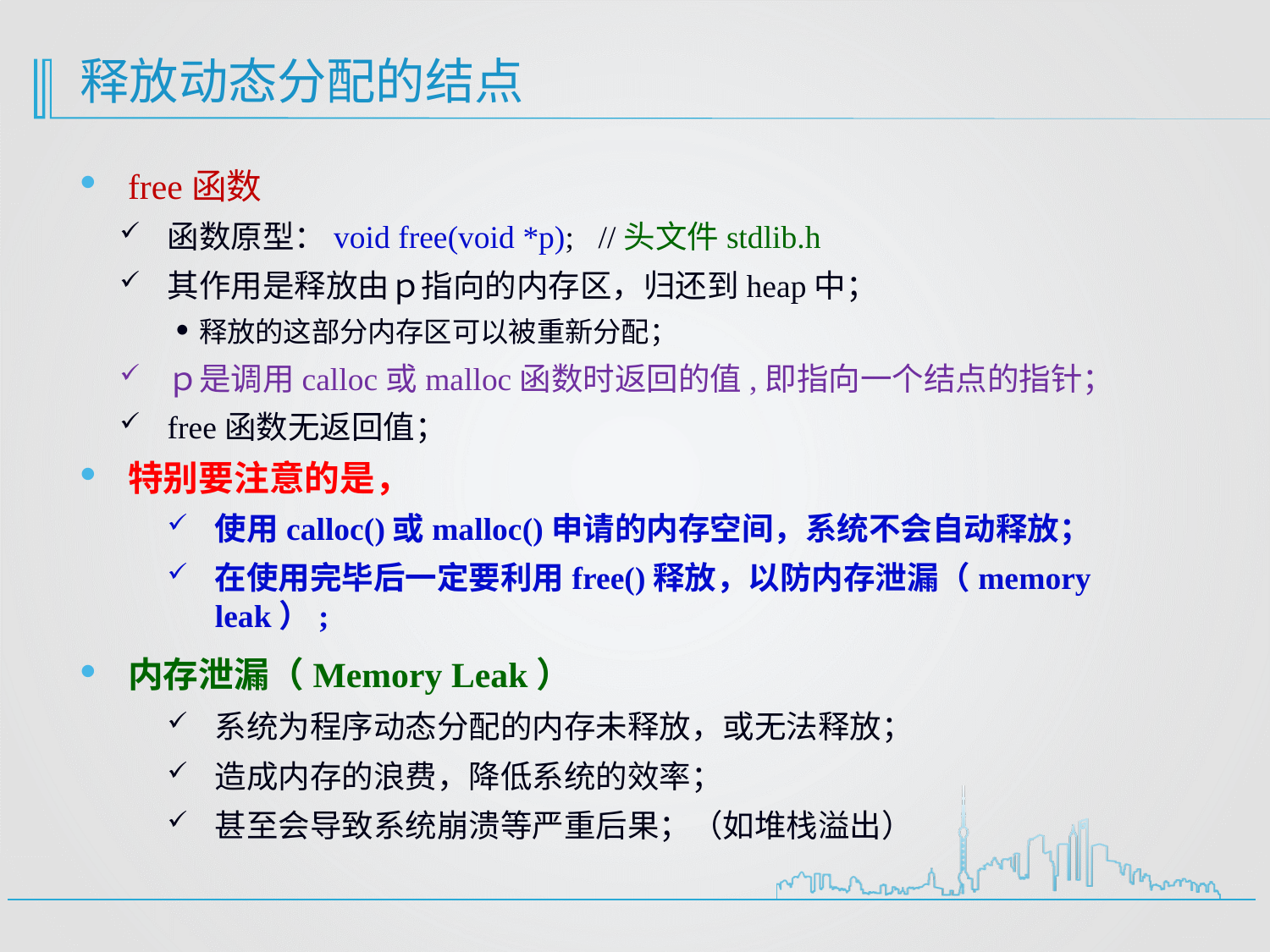

# 释放动态分配的结点
free函数
函数原型：void free(void *p);   //头文件stdlib.h
其作用是释放由ｐ指向的内存区，归还到heap中；
释放的这部分内存区可以被重新分配；
ｐ是调用calloc或malloc函数时返回的值,即指向一个结点的指针；
free函数无返回值；
特别要注意的是，
使用calloc()或malloc()申请的内存空间，系统不会自动释放；
在使用完毕后一定要利用free()释放，以防内存泄漏（memory leak）;
内存泄漏（Memory Leak）
系统为程序动态分配的内存未释放，或无法释放；
造成内存的浪费，降低系统的效率；
甚至会导致系统崩溃等严重后果；（如堆栈溢出）